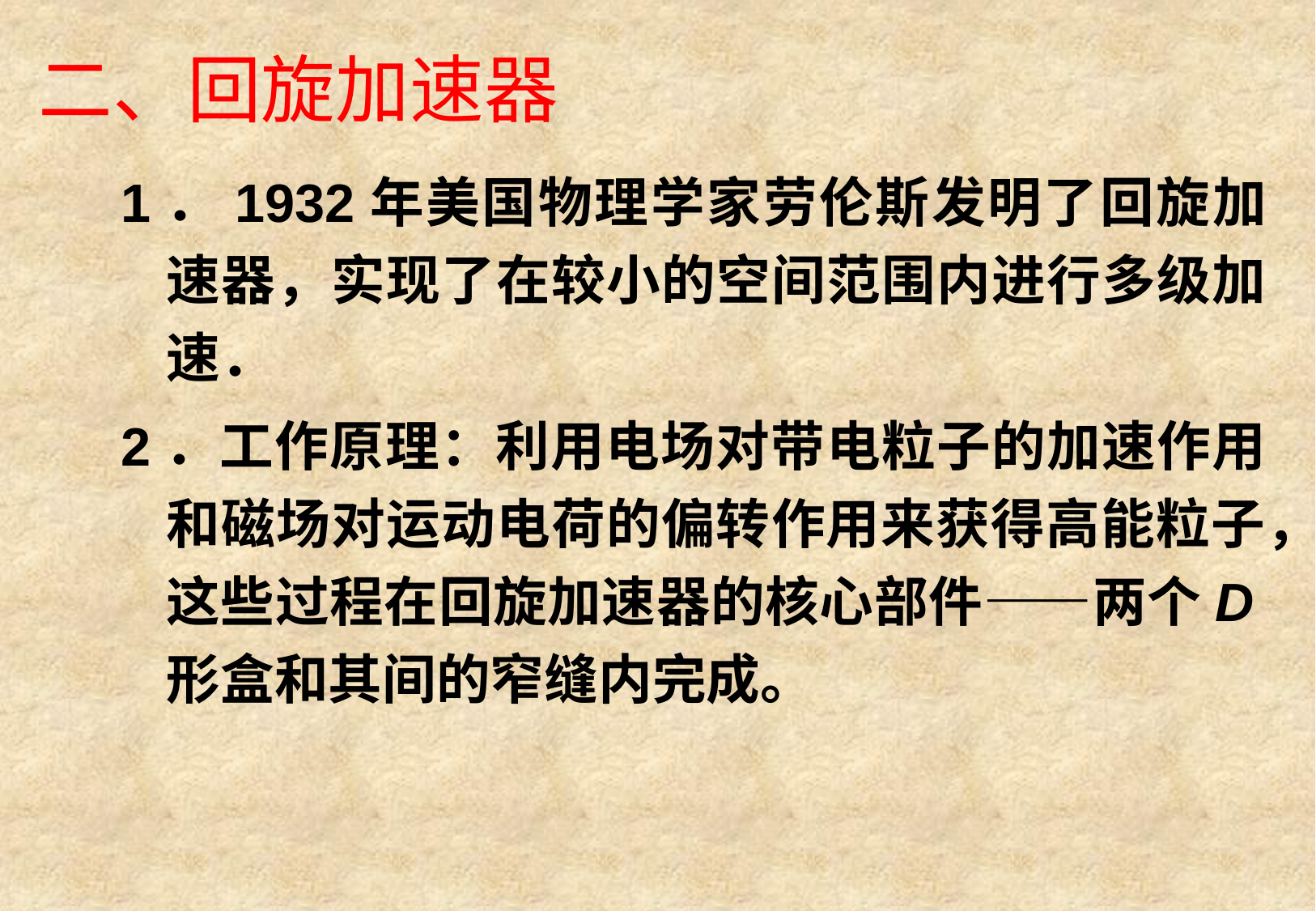

# 二、回旋加速器
1．1932年美国物理学家劳伦斯发明了回旋加速器，实现了在较小的空间范围内进行多级加速．
2．工作原理：利用电场对带电粒子的加速作用和磁场对运动电荷的偏转作用来获得高能粒子，这些过程在回旋加速器的核心部件——两个D形盒和其间的窄缝内完成。